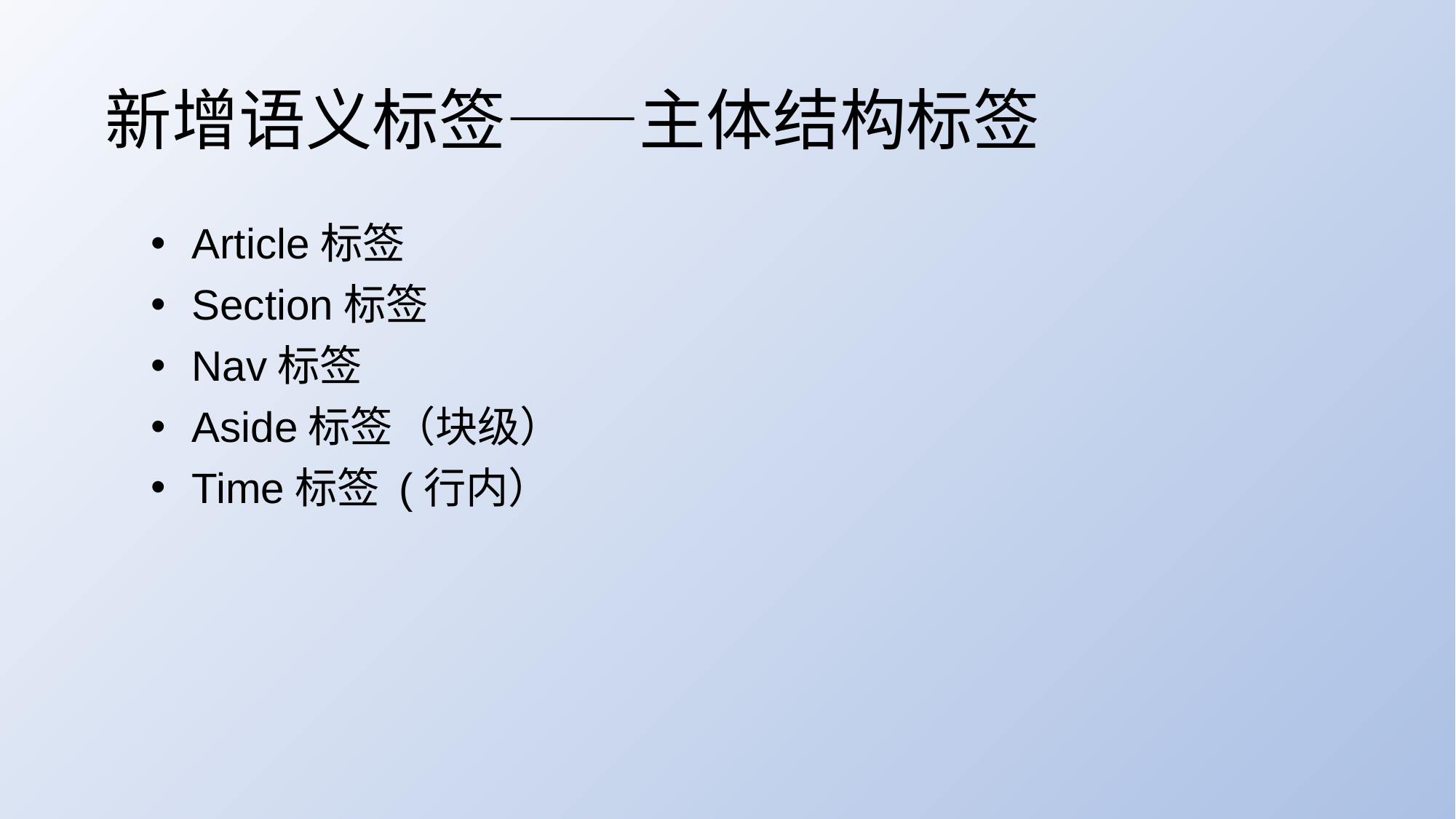

# 新增语义标签——主体结构标签
Article标签
Section标签
Nav标签
Aside标签（块级）
Time标签 (行内）